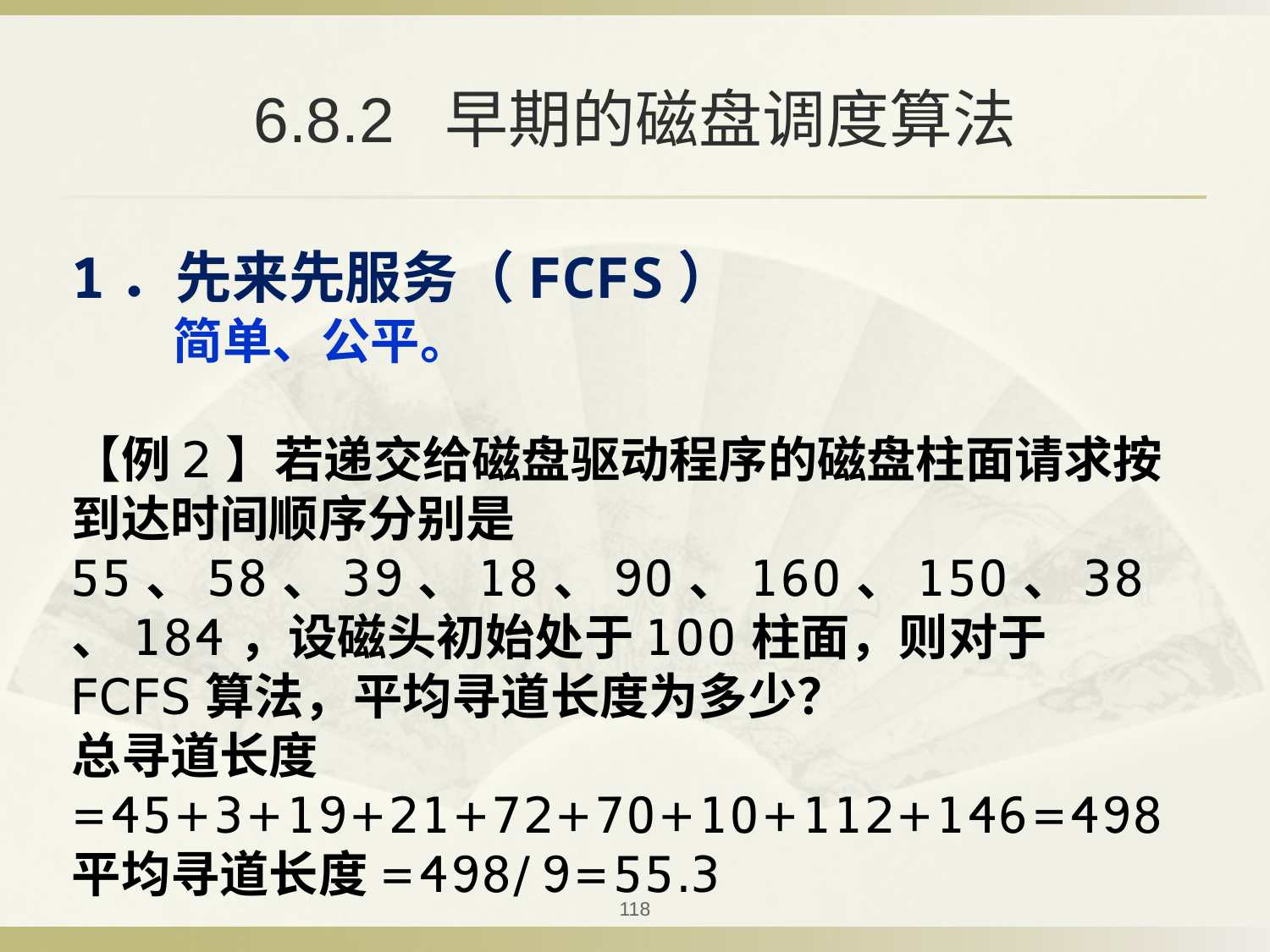

# 6.8.2  早期的磁盘调度算法
1．先来先服务（FCFS）
        简单、公平。

【例2】若递交给磁盘驱动程序的磁盘柱面请求按到达时间顺序分别是55、58、39、18、90、160、150、38、184，设磁头初始处于100柱面，则对于FCFS算法，平均寻道长度为多少？
总寻道长度=45+3+19+21+72+70+10+112+146=498
平均寻道长度=498/9=55.3
118